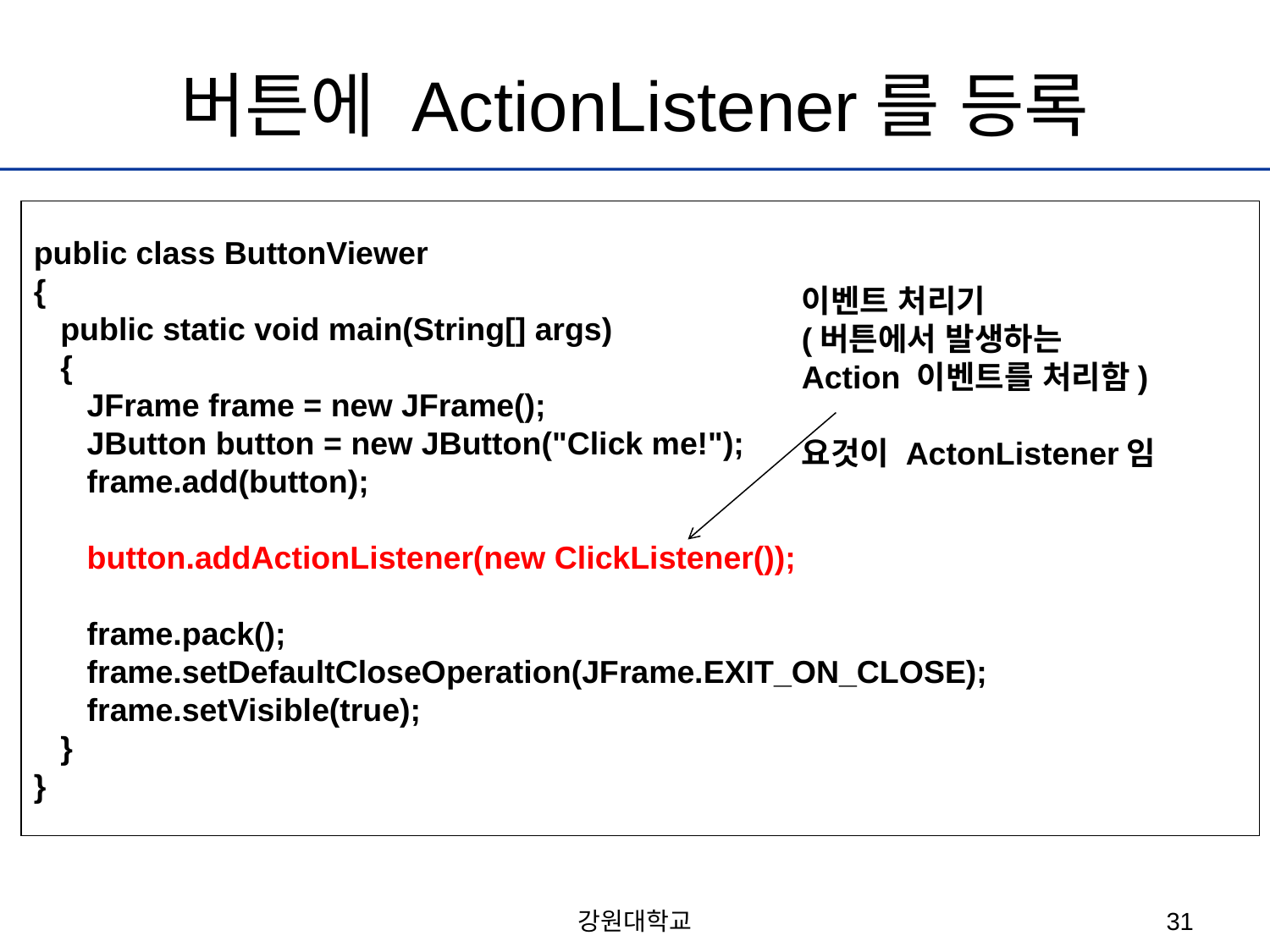

# 버튼에 ActionListener를 등록

public class ButtonViewer
{
   public static void main(String[] args)
   {
      JFrame frame = new JFrame();
      JButton button = new JButton("Click me!");
      frame.add(button);

      button.addActionListener(new ClickListener());

      frame.pack();
      frame.setDefaultCloseOperation(JFrame.EXIT_ON_CLOSE);
      frame.setVisible(true);
   }
}
이벤트 처리기
(버튼에서 발생하는
Action 이벤트를 처리함)

요것이 ActonListener임
강원대학교
31